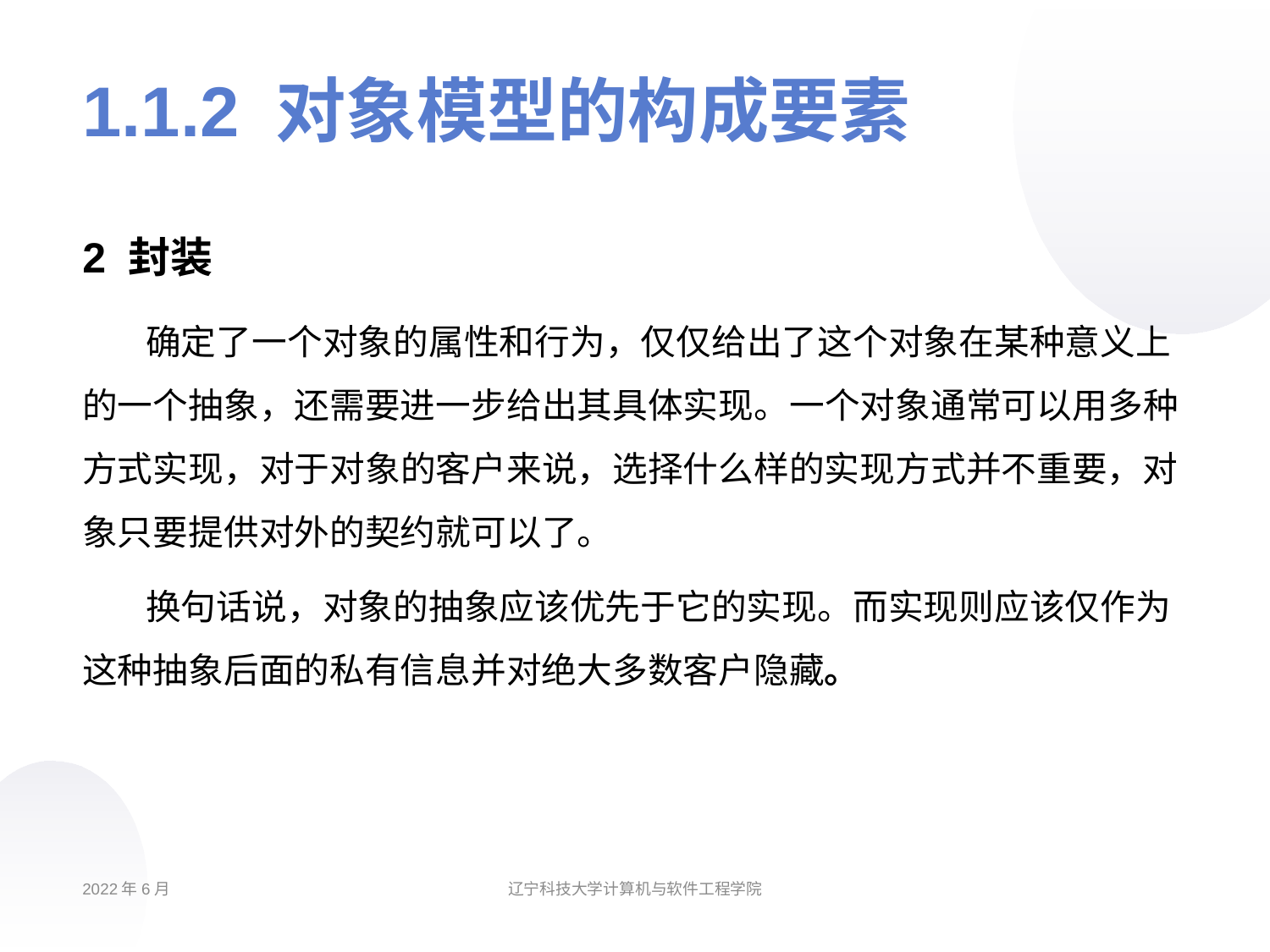

# 1.1.2 对象模型的构成要素
2 封装
确定了一个对象的属性和行为，仅仅给出了这个对象在某种意义上的一个抽象，还需要进一步给出其具体实现。一个对象通常可以用多种方式实现，对于对象的客户来说，选择什么样的实现方式并不重要，对象只要提供对外的契约就可以了。
换句话说，对象的抽象应该优先于它的实现。而实现则应该仅作为这种抽象后面的私有信息并对绝大多数客户隐藏。

2022年6月
辽宁科技大学计算机与软件工程学院
31